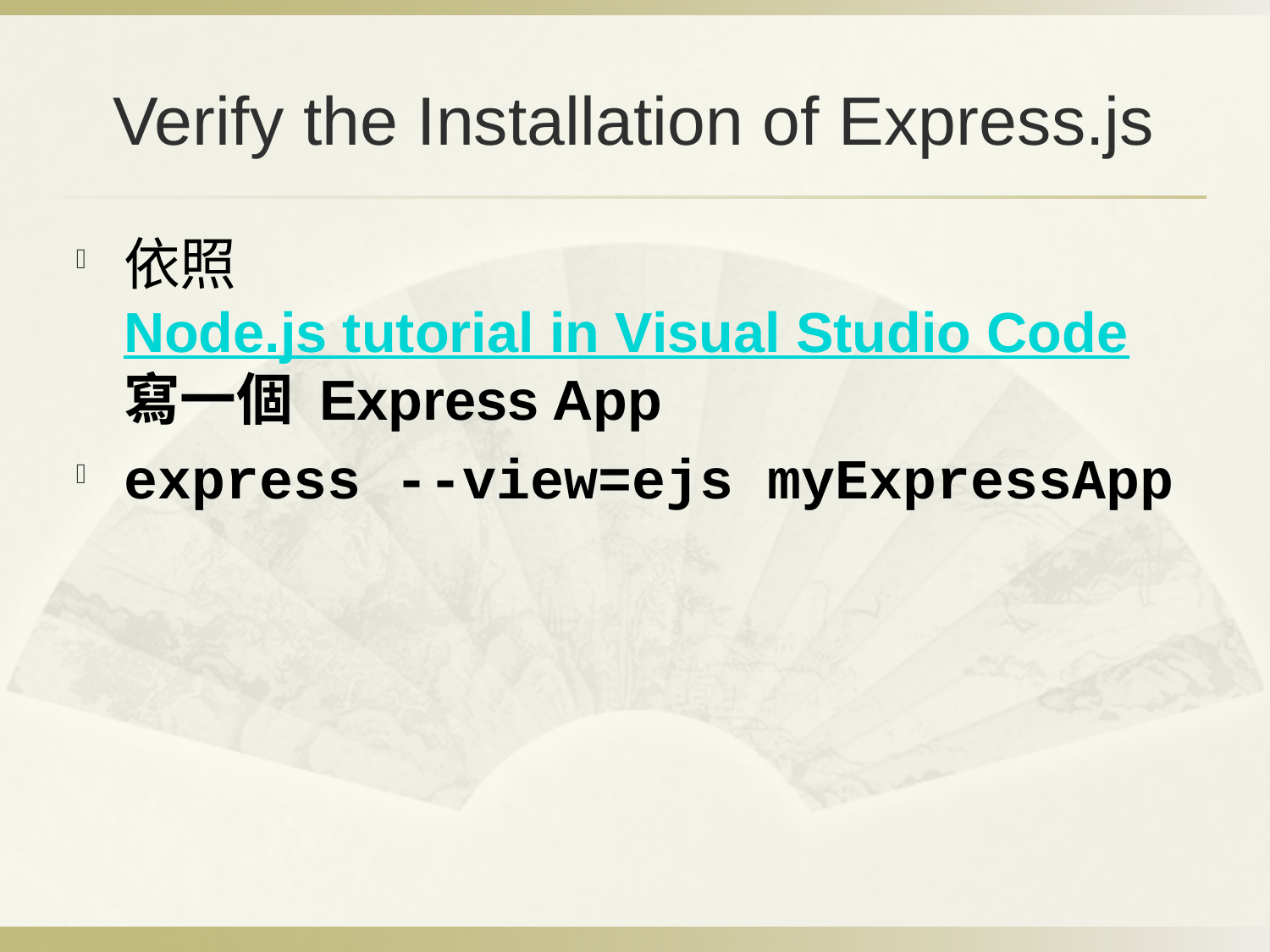

# Verify the Installation of Express.js
依照 Node.js tutorial in Visual Studio Code 寫一個 Express App
express --view=ejs myExpressApp